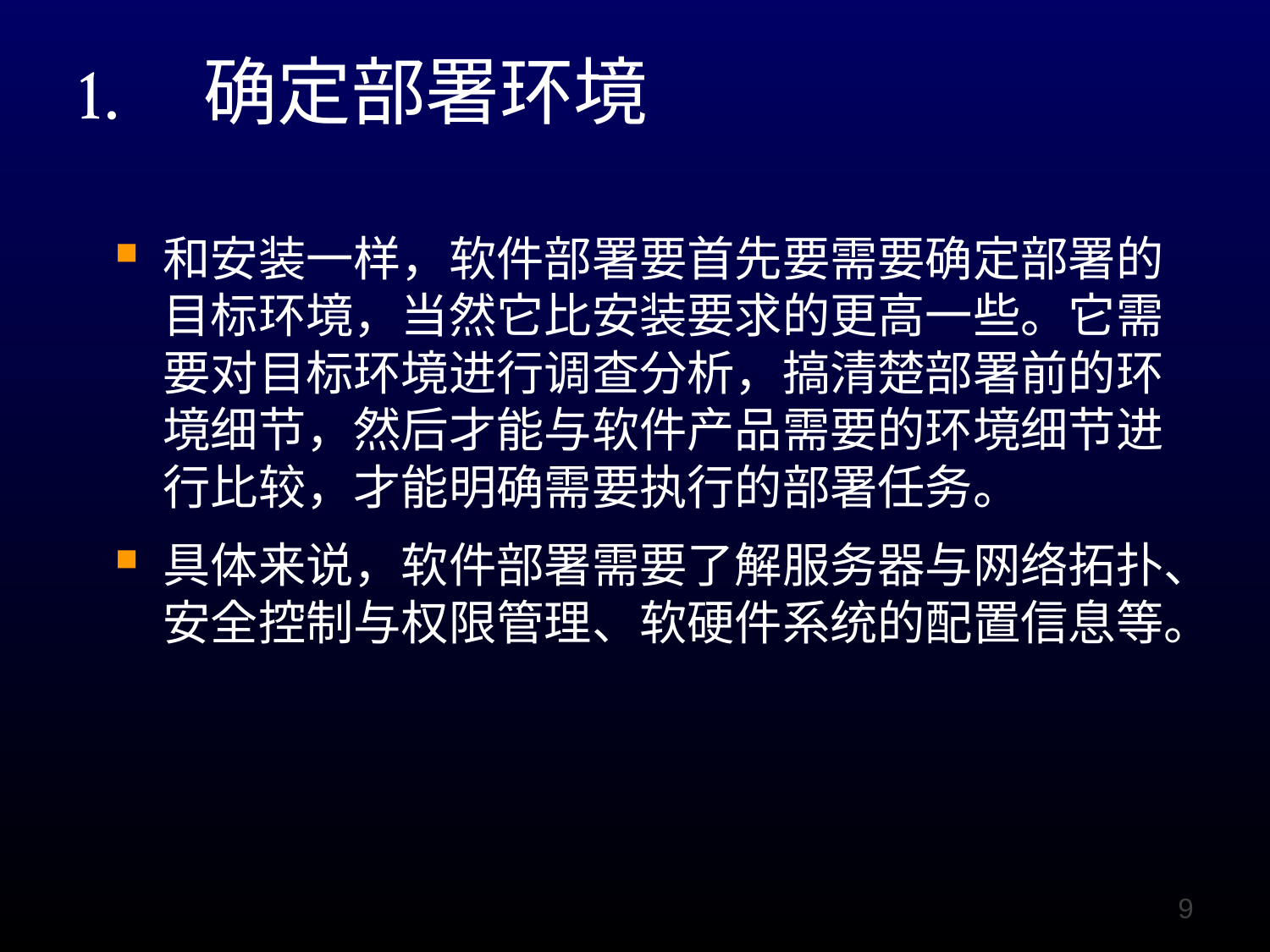

# 1.	确定部署环境
和安装一样，软件部署要首先要需要确定部署的目标环境，当然它比安装要求的更高一些。它需要对目标环境进行调查分析，搞清楚部署前的环境细节，然后才能与软件产品需要的环境细节进行比较，才能明确需要执行的部署任务。
具体来说，软件部署需要了解服务器与网络拓扑、安全控制与权限管理、软硬件系统的配置信息等。
9